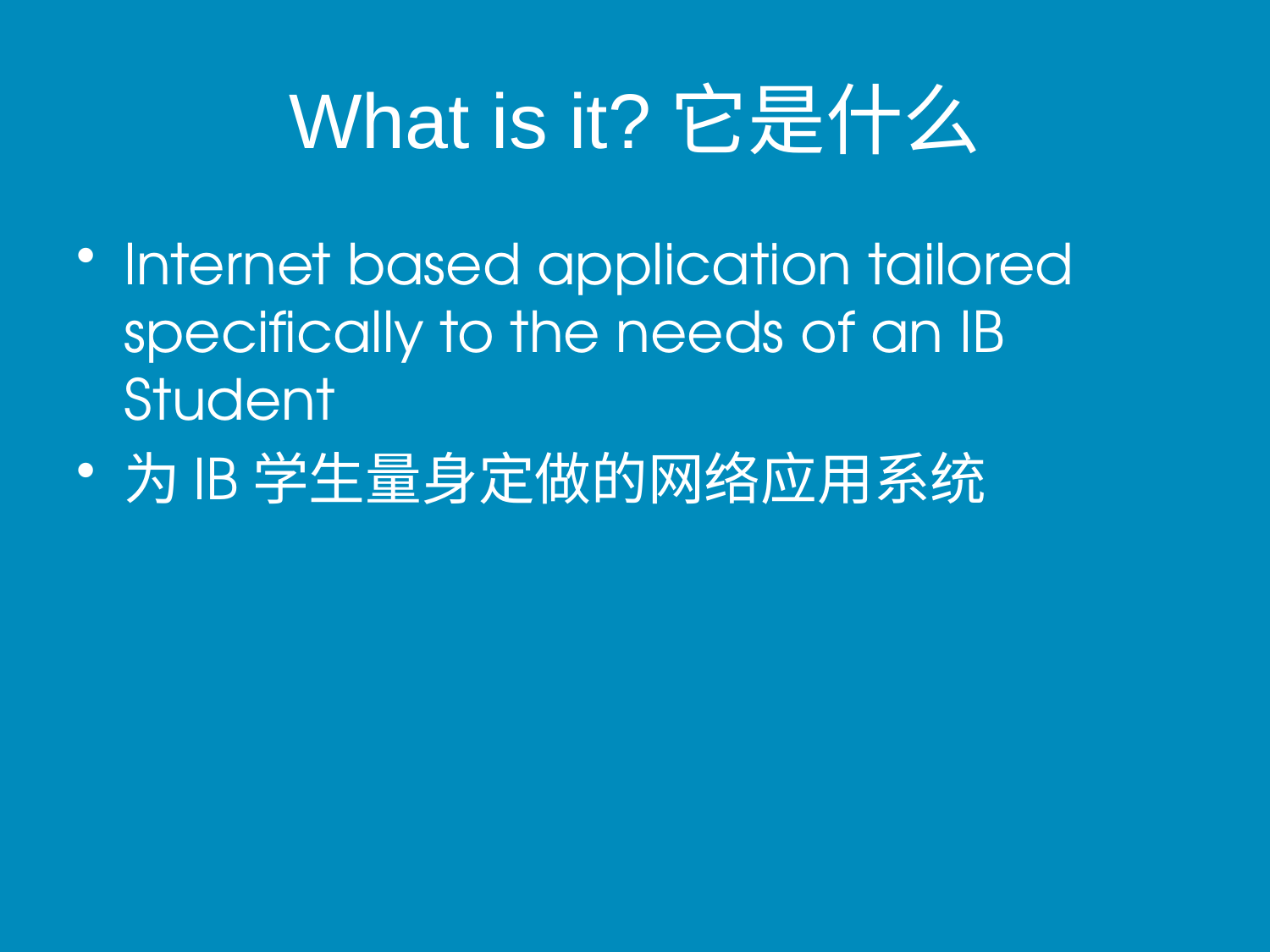

# What is it?它是什么
Internet based application tailored specifically to the needs of an IB Student
为IB学生量身定做的网络应用系统